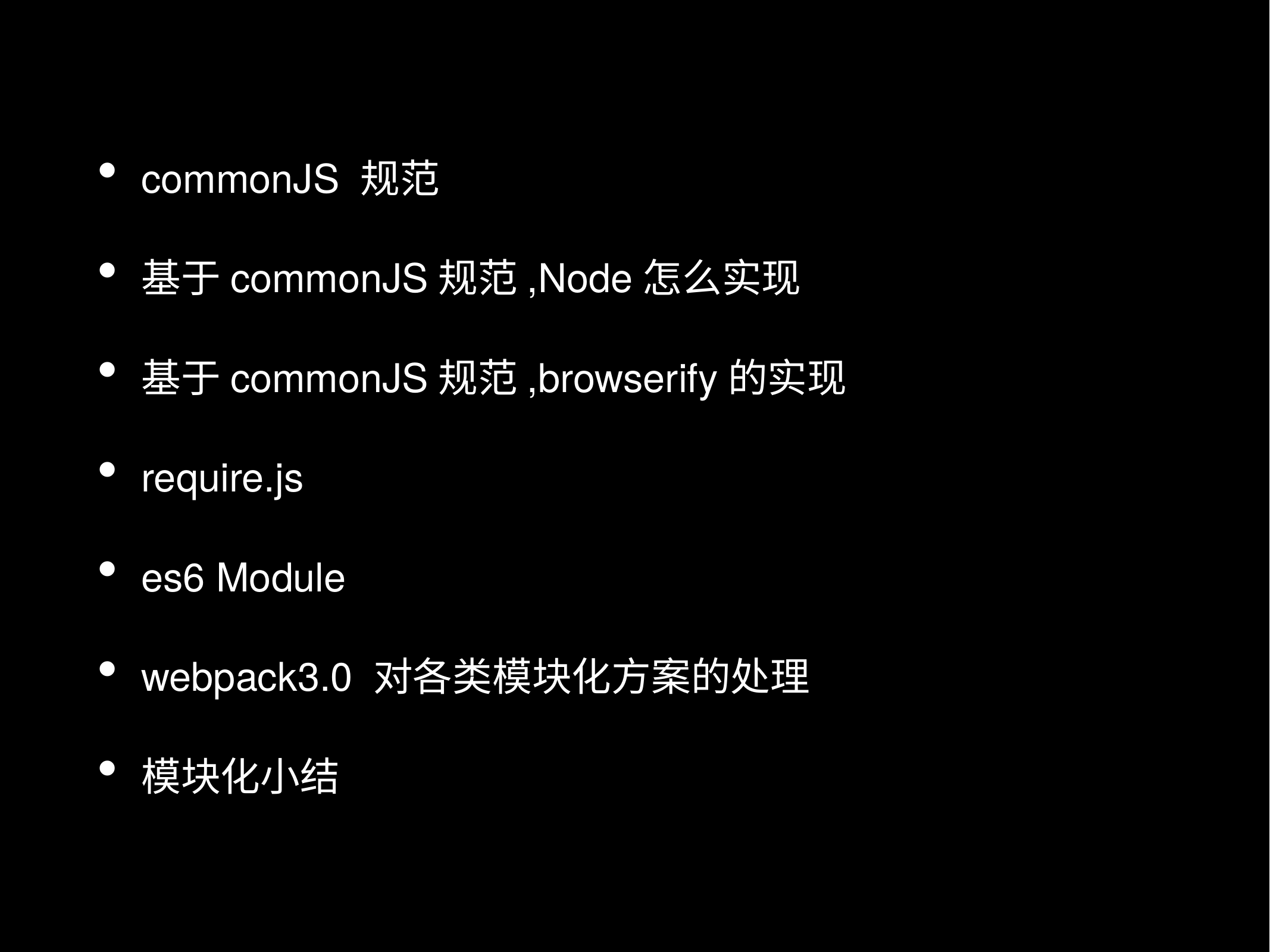

commonJS 规范
基于commonJS规范,Node怎么实现
基于commonJS规范,browserify的实现
require.js
es6 Module
webpack3.0 对各类模块化方案的处理
模块化小结